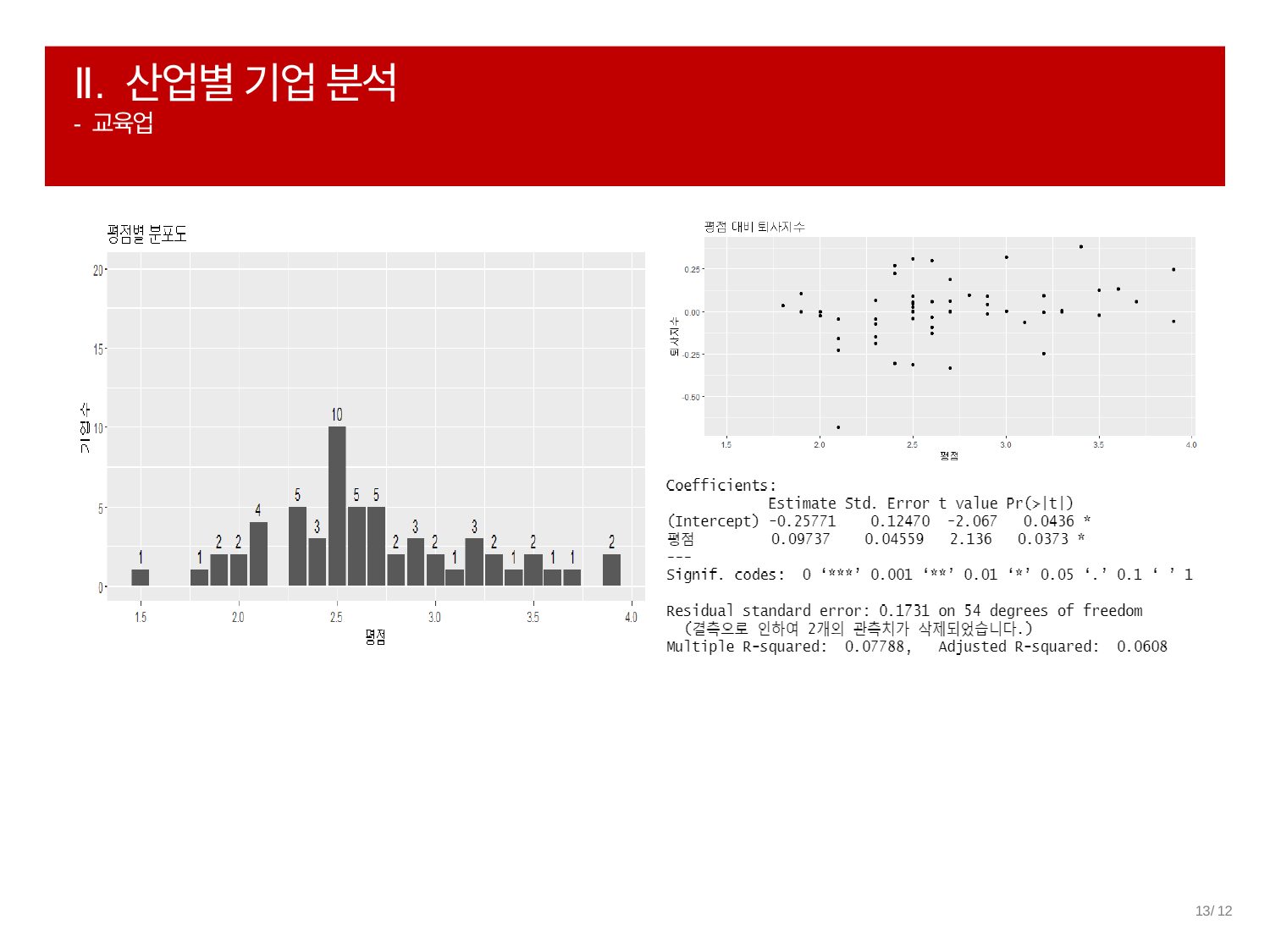

# Ⅱ. 산업별 기업 분석 - 교육업

13/ 12